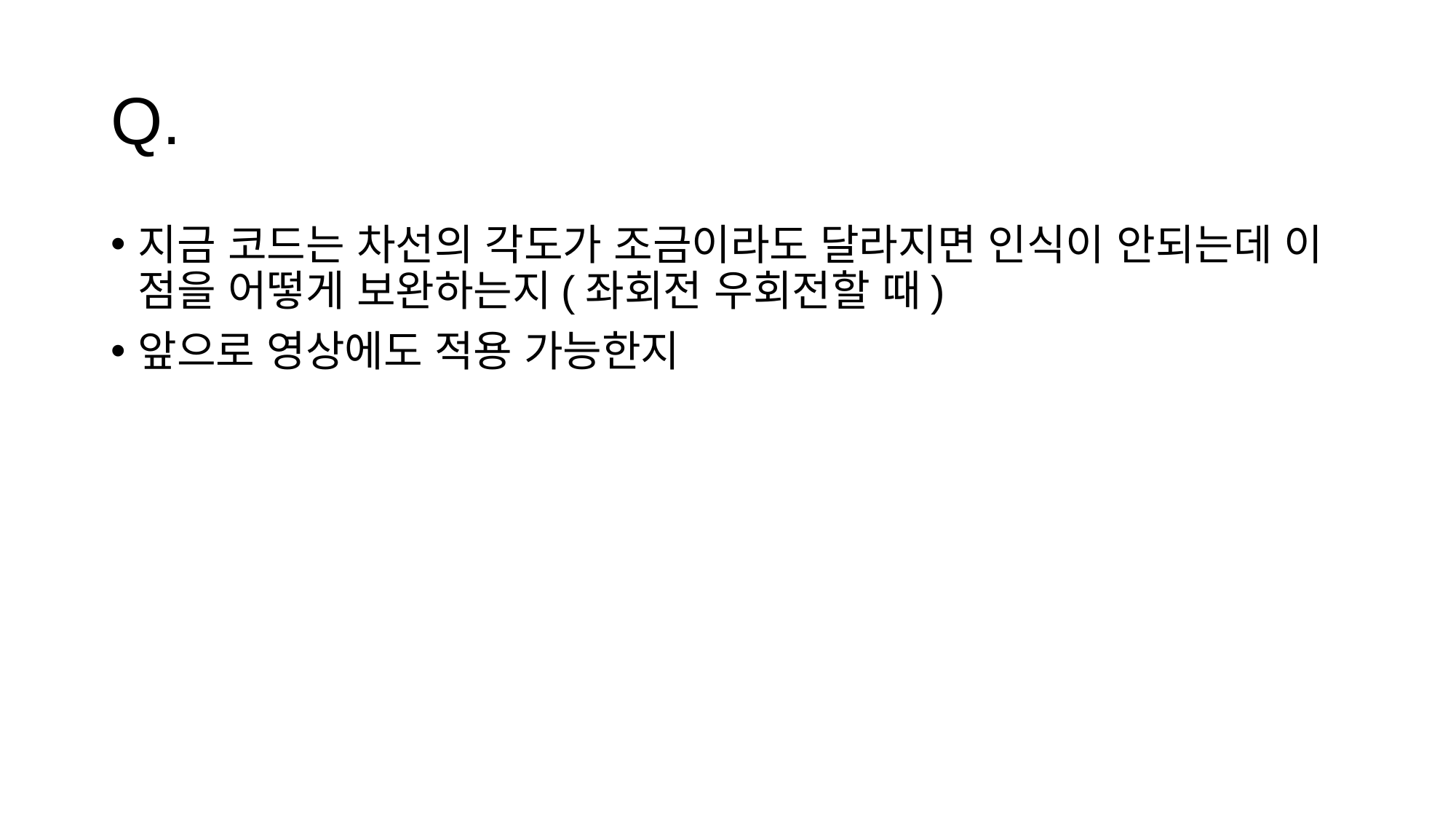

# Q.
지금 코드는 차선의 각도가 조금이라도 달라지면 인식이 안되는데 이 점을 어떻게 보완하는지(좌회전 우회전할 때)
앞으로 영상에도 적용 가능한지